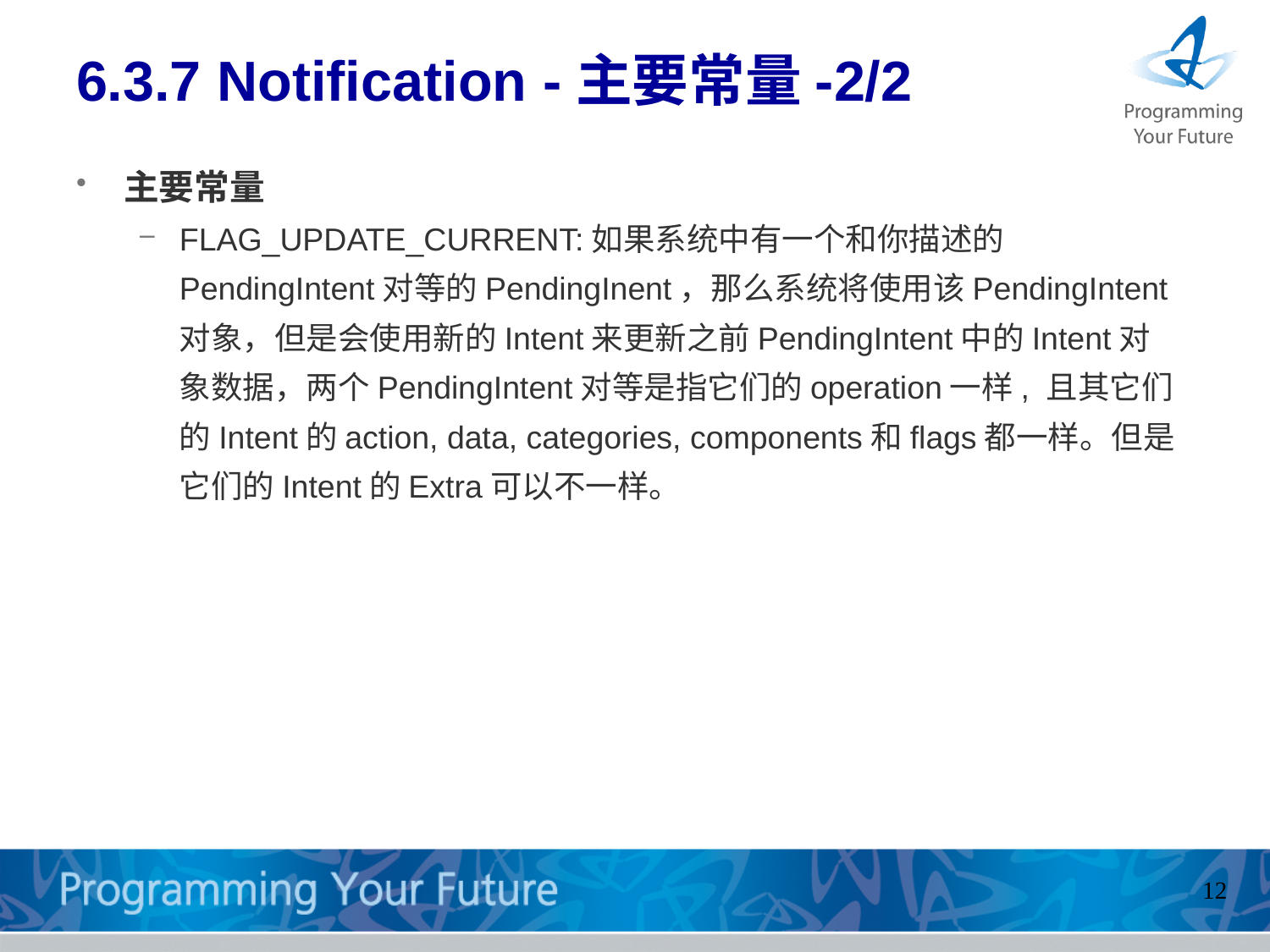

# 6.3.7 Notification -主要常量-2/2
主要常量
FLAG_UPDATE_CURRENT:如果系统中有一个和你描述的PendingIntent对等的PendingInent，那么系统将使用该PendingIntent对象，但是会使用新的Intent来更新之前PendingIntent中的Intent对象数据，两个PendingIntent对等是指它们的operation一样, 且其它们的Intent的action, data, categories, components和flags都一样。但是它们的Intent的Extra可以不一样。